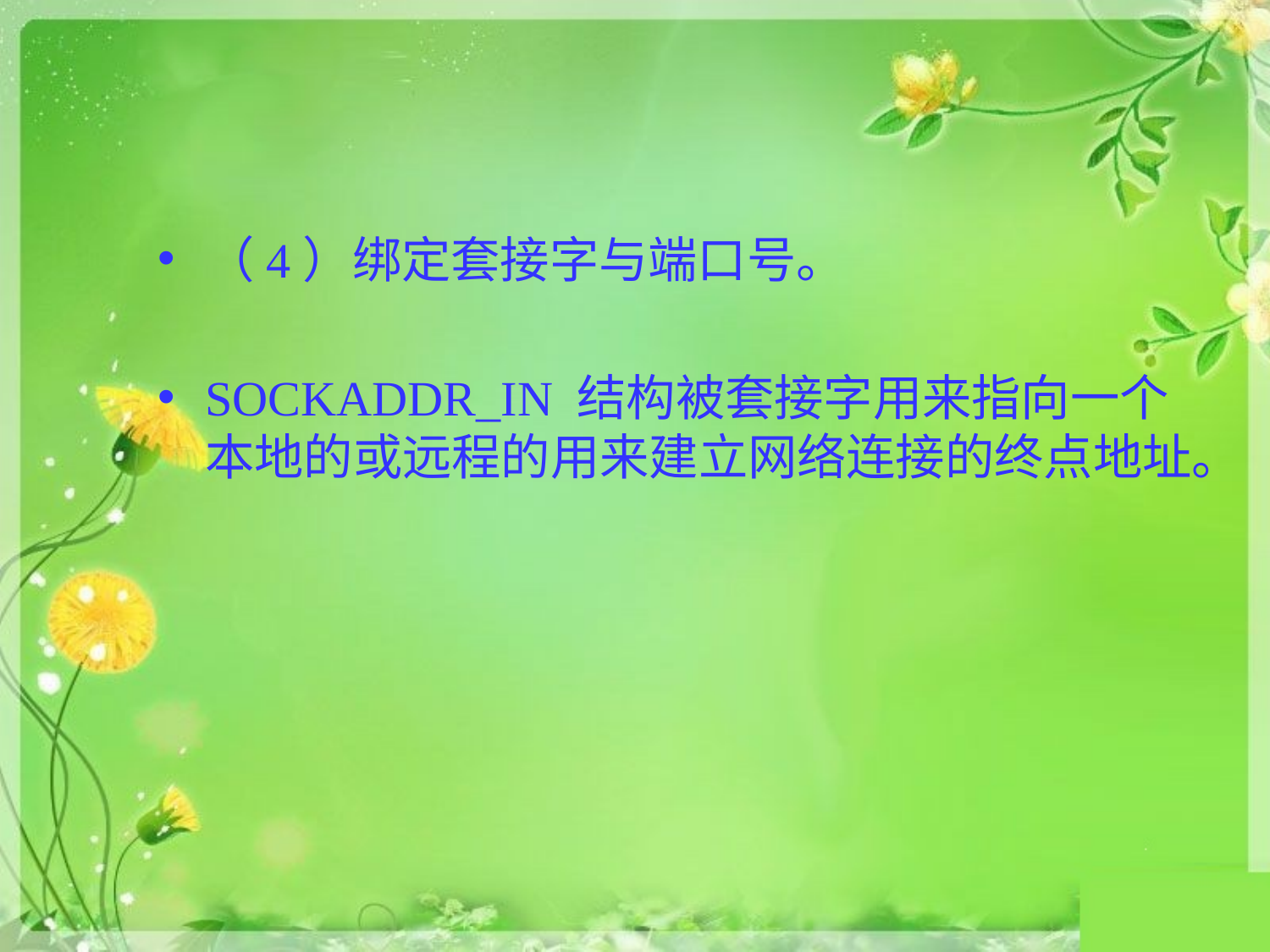

#
（4）绑定套接字与端口号。

SOCKADDR_IN 结构被套接字用来指向一个本地的或远程的用来建立网络连接的终点地址。